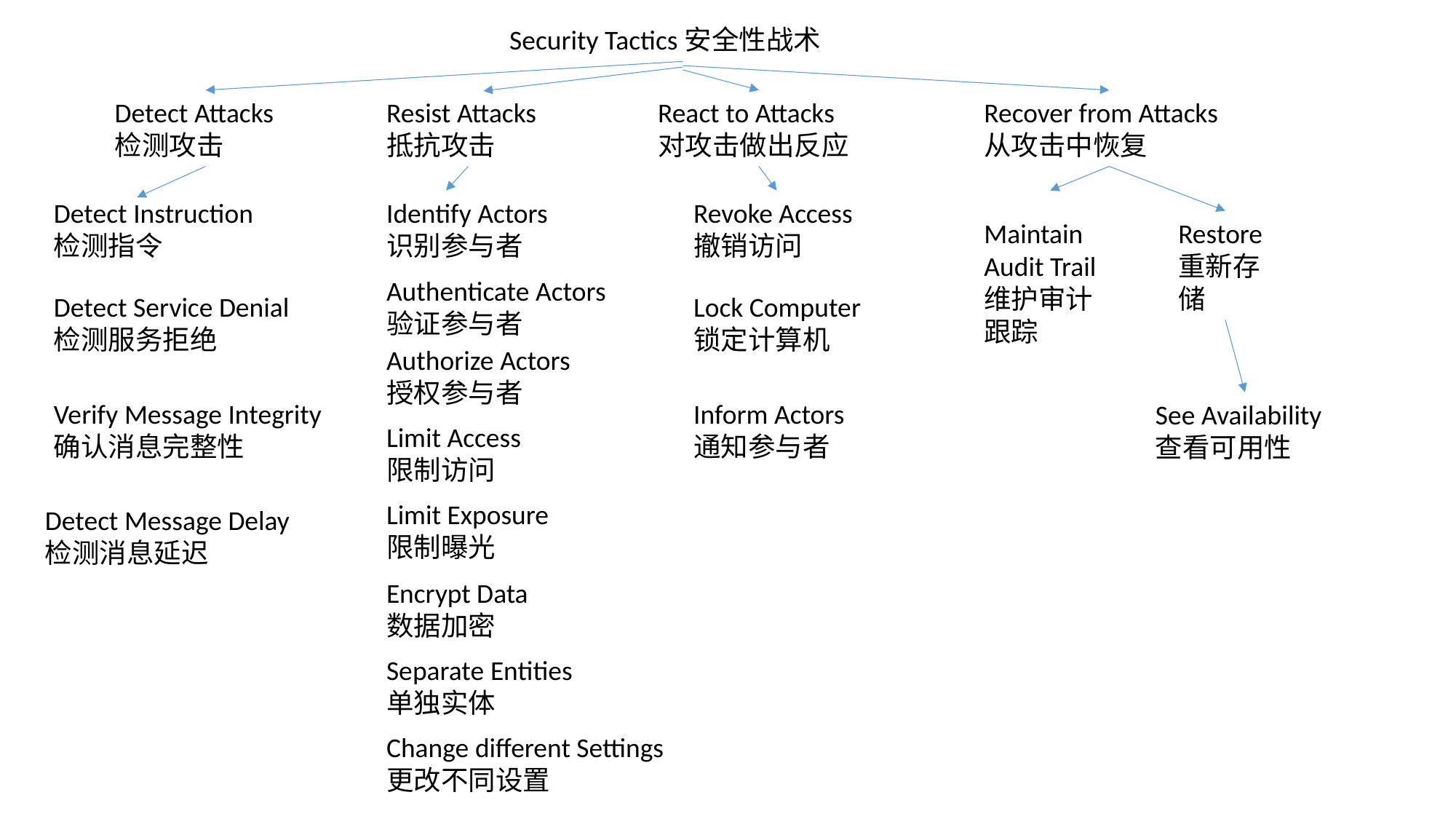

Security Tactics安全性战术
Resist Attacks抵抗攻击
React to Attacks对攻击做出反应
Recover from Attacks从攻击中恢复
Detect Attacks检测攻击
Detect Instruction检测指令
Identify Actors识别参与者
Revoke Access撤销访问
Maintain Audit Trail维护审计跟踪
Restore重新存储
Authenticate Actors验证参与者
Detect Service Denial检测服务拒绝
Lock Computer锁定计算机
Authorize Actors授权参与者
Verify Message Integrity确认消息完整性
Inform Actors通知参与者
See Availability查看可用性
Limit Access限制访问
Limit Exposure限制曝光
Detect Message Delay检测消息延迟
Encrypt Data数据加密
Separate Entities单独实体
Change different Settings更改不同设置